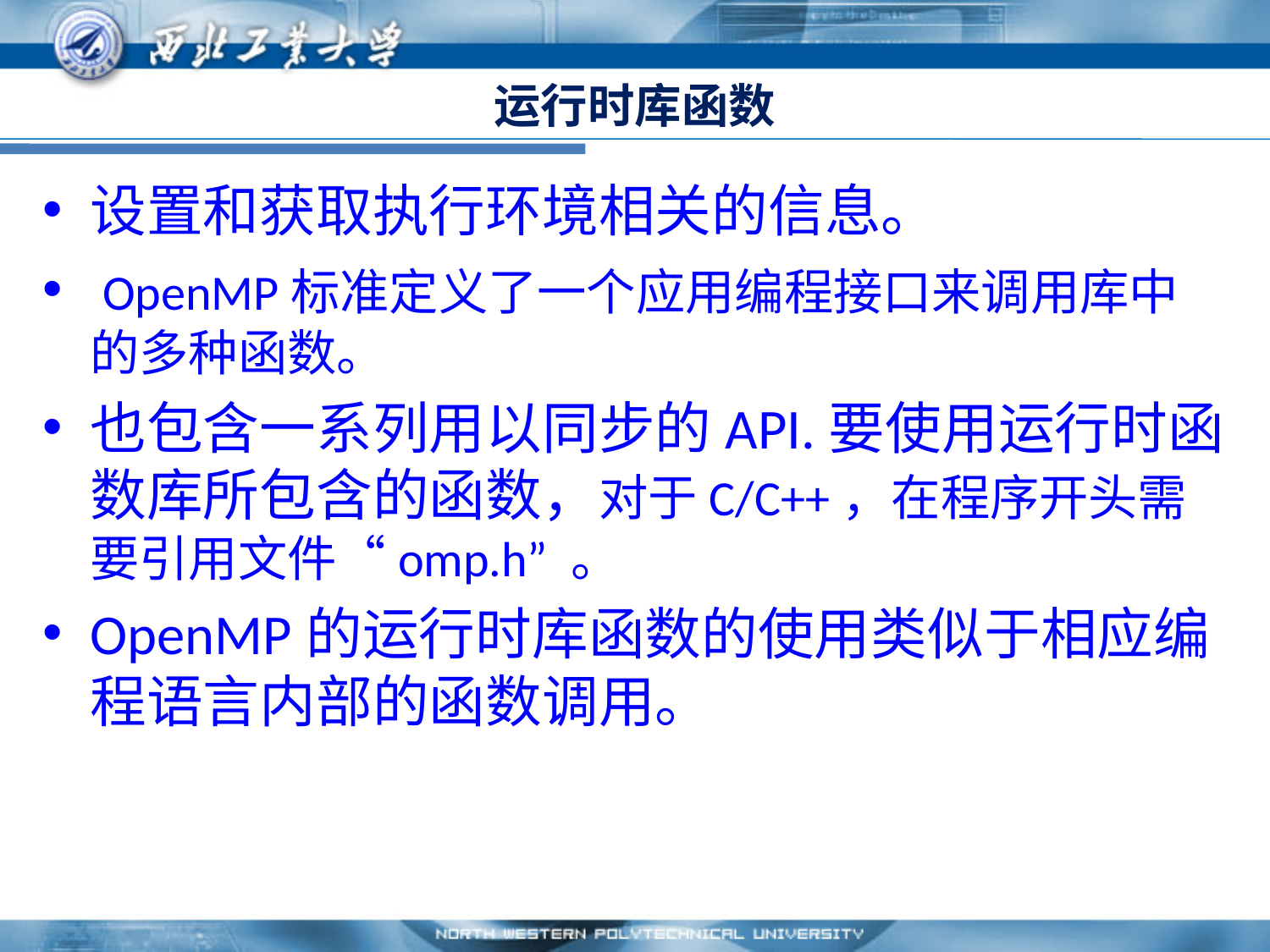

# 运行时库函数
设置和获取执行环境相关的信息。
 OpenMP标准定义了一个应用编程接口来调用库中的多种函数。
也包含一系列用以同步的API.要使用运行时函数库所包含的函数，对于C/C++，在程序开头需要引用文件“omp.h” 。
OpenMP的运行时库函数的使用类似于相应编程语言内部的函数调用。